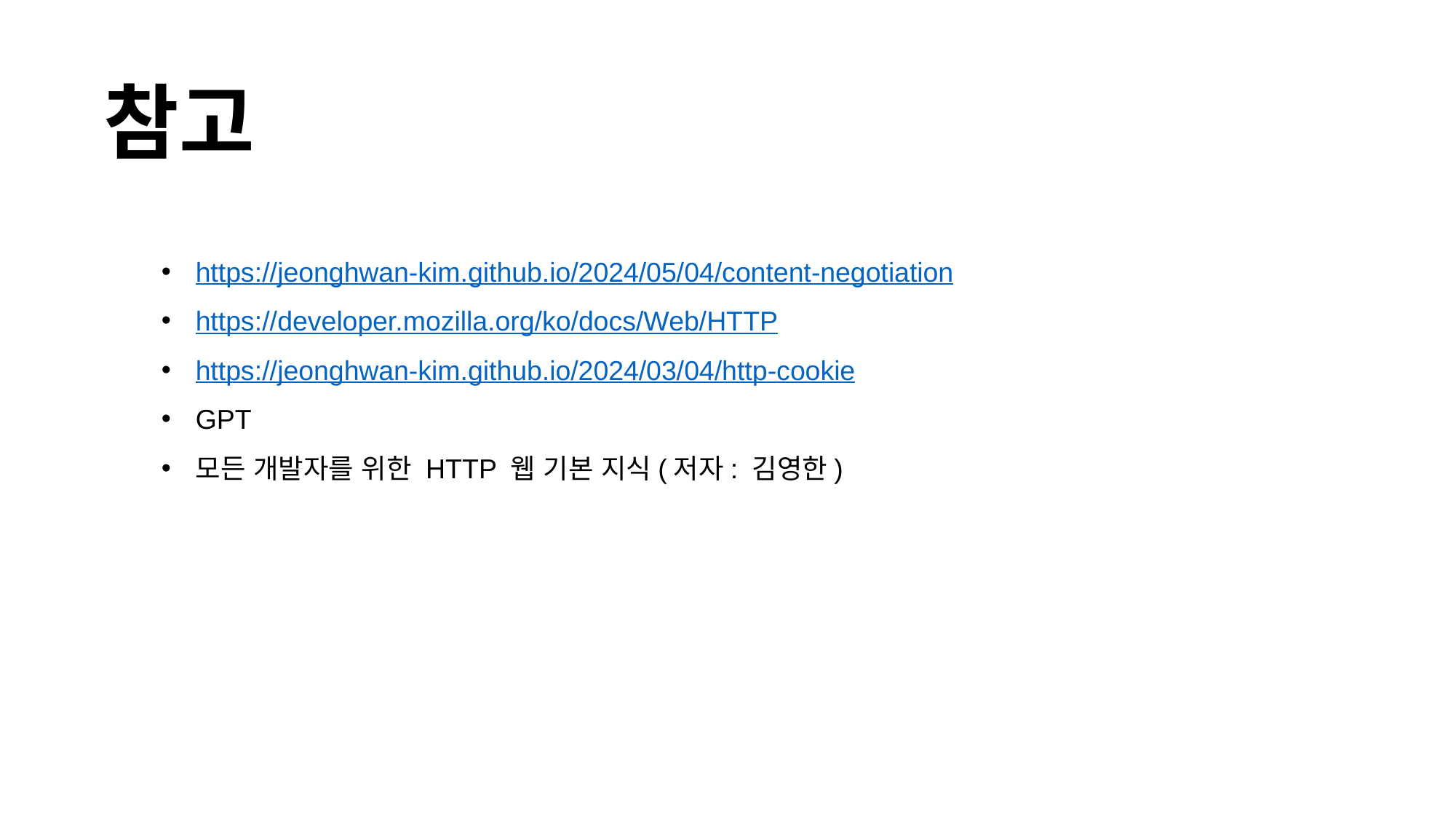

참고
https://jeonghwan-kim.github.io/2024/05/04/content-negotiation
https://developer.mozilla.org/ko/docs/Web/HTTP
https://jeonghwan-kim.github.io/2024/03/04/http-cookie
GPT
모든 개발자를 위한 HTTP 웹 기본 지식(저자: 김영한)